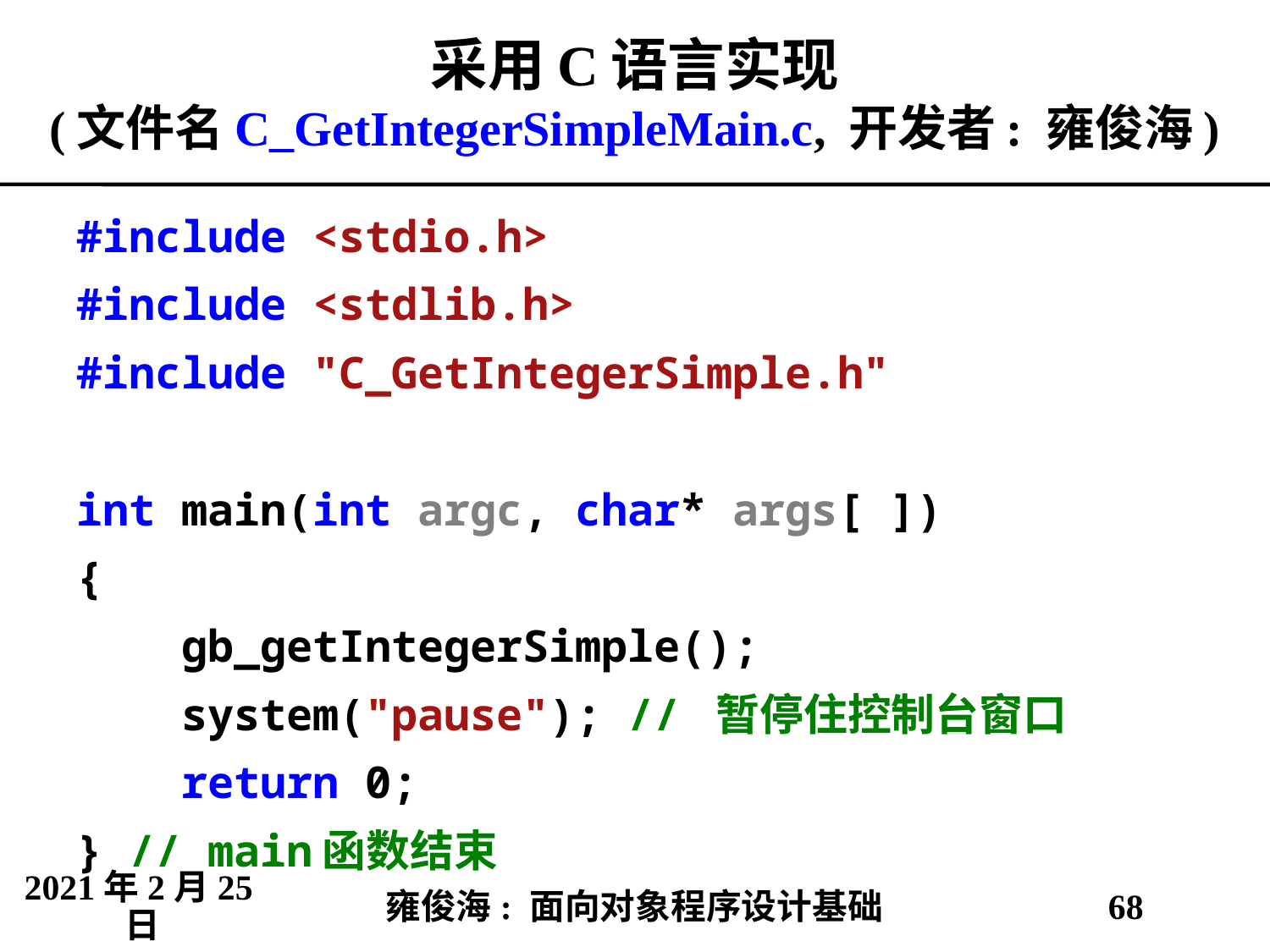

# 采用C语言实现 (文件名C_GetIntegerSimpleMain.c, 开发者: 雍俊海)

#include <stdio.h>
#include <stdlib.h>
#include "C_GetIntegerSimple.h"

int main(int argc, char* args[ ])
{
    gb_getIntegerSimple();
    system("pause"); // 暂停住控制台窗口
    return 0;
} // main函数结束
2021年2月25日
雍俊海: 面向对象程序设计基础
68